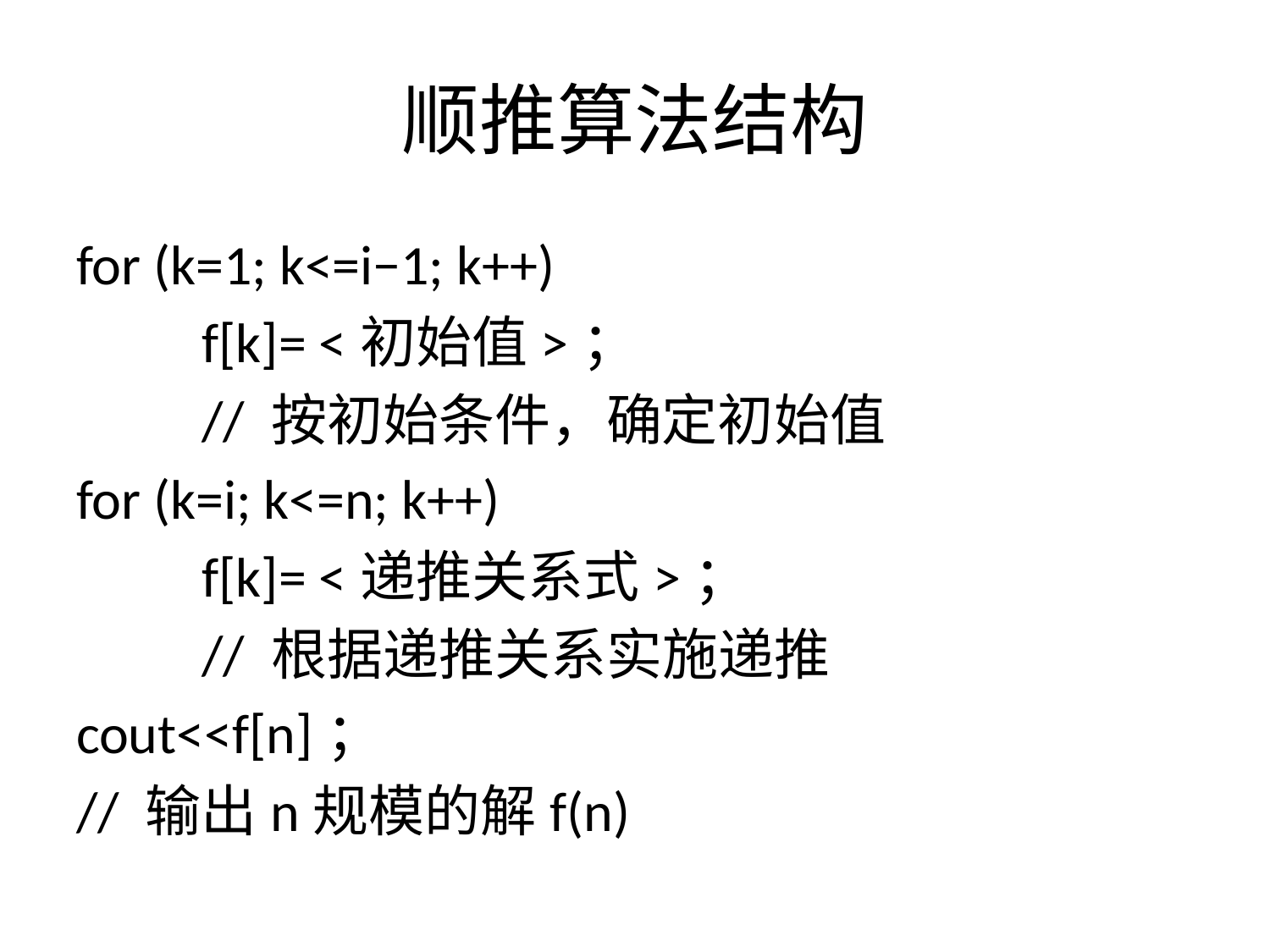

# 顺推算法结构
for (k=1; k<=i−1; k++)
	f[k]= <初始值>；
	// 按初始条件，确定初始值
for (k=i; k<=n; k++)
    	f[k]= <递推关系式>；
	// 根据递推关系实施递推
cout<<f[n]；
// 输出n规模的解f(n)